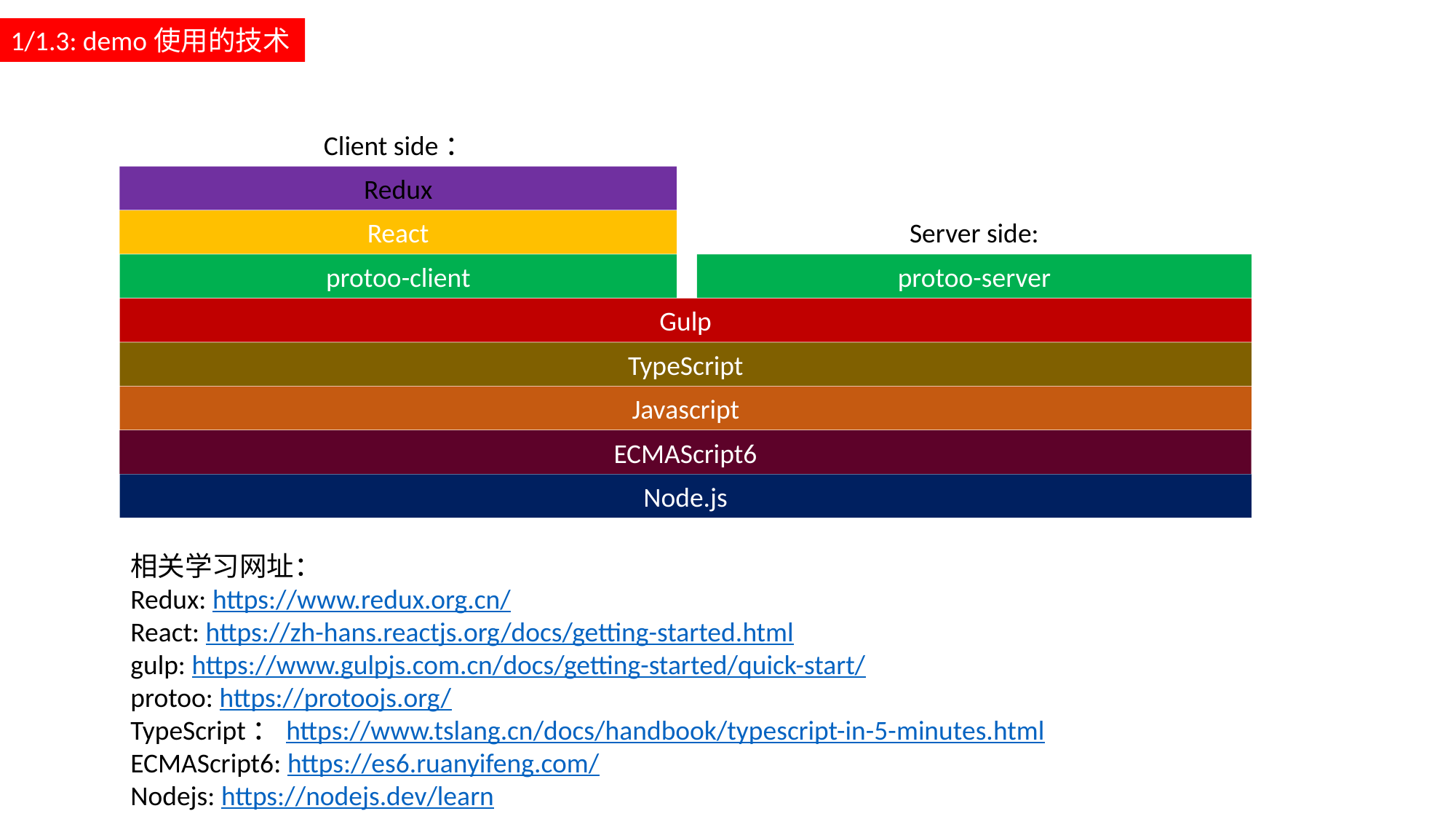

1/1.3: demo使用的技术
Client side：
Redux
React
Server side:
protoo-client
protoo-server
Gulp
TypeScript
Javascript
ECMAScript6
Node.js
相关学习网址：
Redux: https://www.redux.org.cn/
React: https://zh-hans.reactjs.org/docs/getting-started.html
gulp: https://www.gulpjs.com.cn/docs/getting-started/quick-start/
protoo: https://protoojs.org/
TypeScript：https://www.tslang.cn/docs/handbook/typescript-in-5-minutes.html
ECMAScript6: https://es6.ruanyifeng.com/
Nodejs: https://nodejs.dev/learn